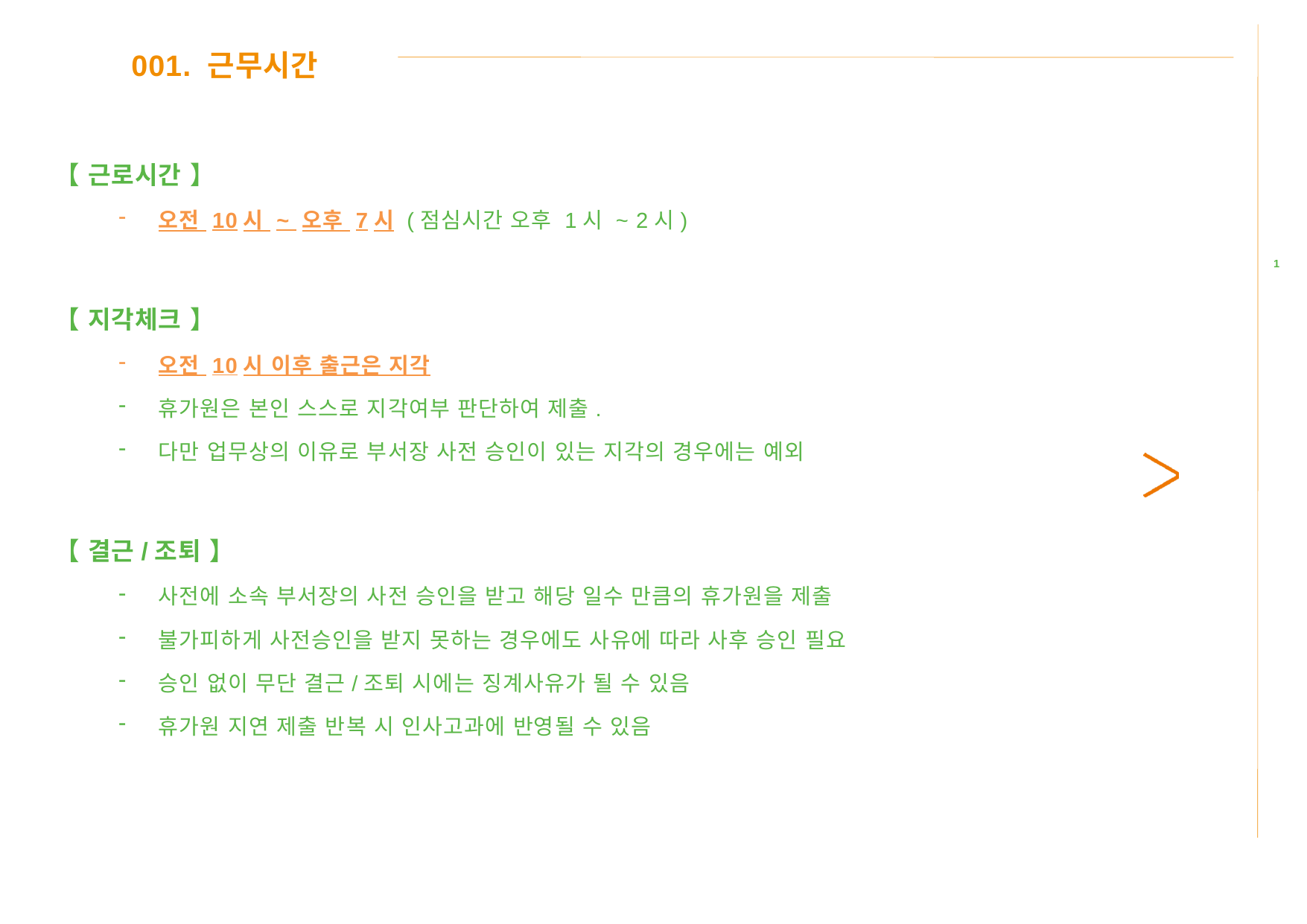

001. 근무시간

【 근로시간 】
오전 10시 ~ 오후 7시 (점심시간 오후 1시 ~ 2시)

【 지각체크 】
오전 10시 이후 출근은 지각
휴가원은 본인 스스로 지각여부 판단하여 제출.
다만 업무상의 이유로 부서장 사전 승인이 있는 지각의 경우에는 예외

【 결근/조퇴 】
사전에 소속 부서장의 사전 승인을 받고 해당 일수 만큼의 휴가원을 제출
불가피하게 사전승인을 받지 못하는 경우에도 사유에 따라 사후 승인 필요
승인 없이 무단 결근/조퇴 시에는 징계사유가 될 수 있음
휴가원 지연 제출 반복 시 인사고과에 반영될 수 있음
1